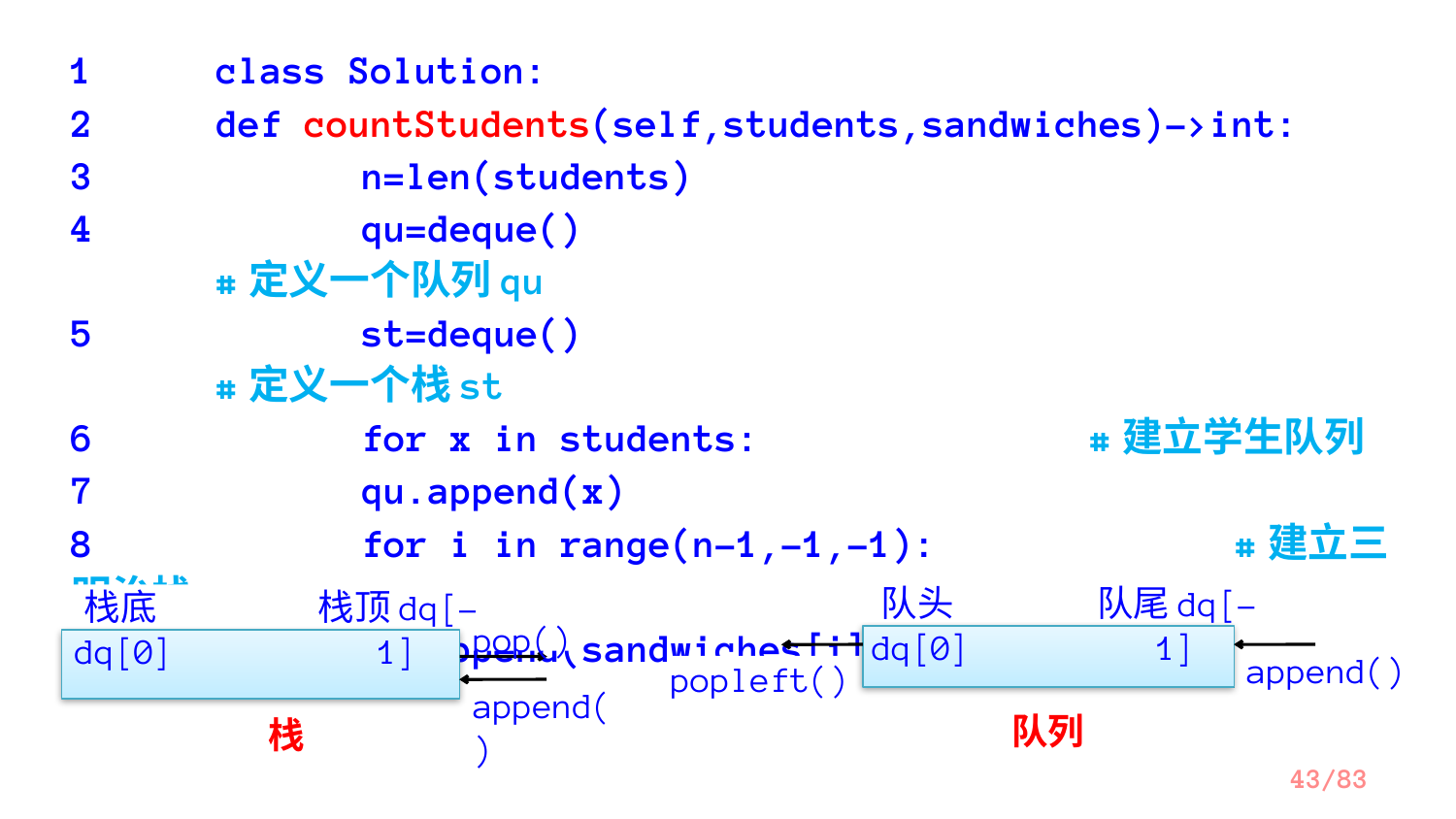

1	class Solution:
2   	def countStudents(self,students,sandwiches)->int:
3    		n=len(students)
4    		qu=deque()      						#定义一个队列qu
5      	st=deque()       						#定义一个栈st
6      	for x in students:           	#建立学生队列
7       	qu.append(x)
8      	for i in range(n-1,-1,-1):  		#建立三明治栈
9        	st.append(sandwiches[i])
队头dq[0]
队尾dq[-1]

append()
popleft()
队列
栈底dq[0]
栈顶dq[-1]
pop()

append()
栈
43/83